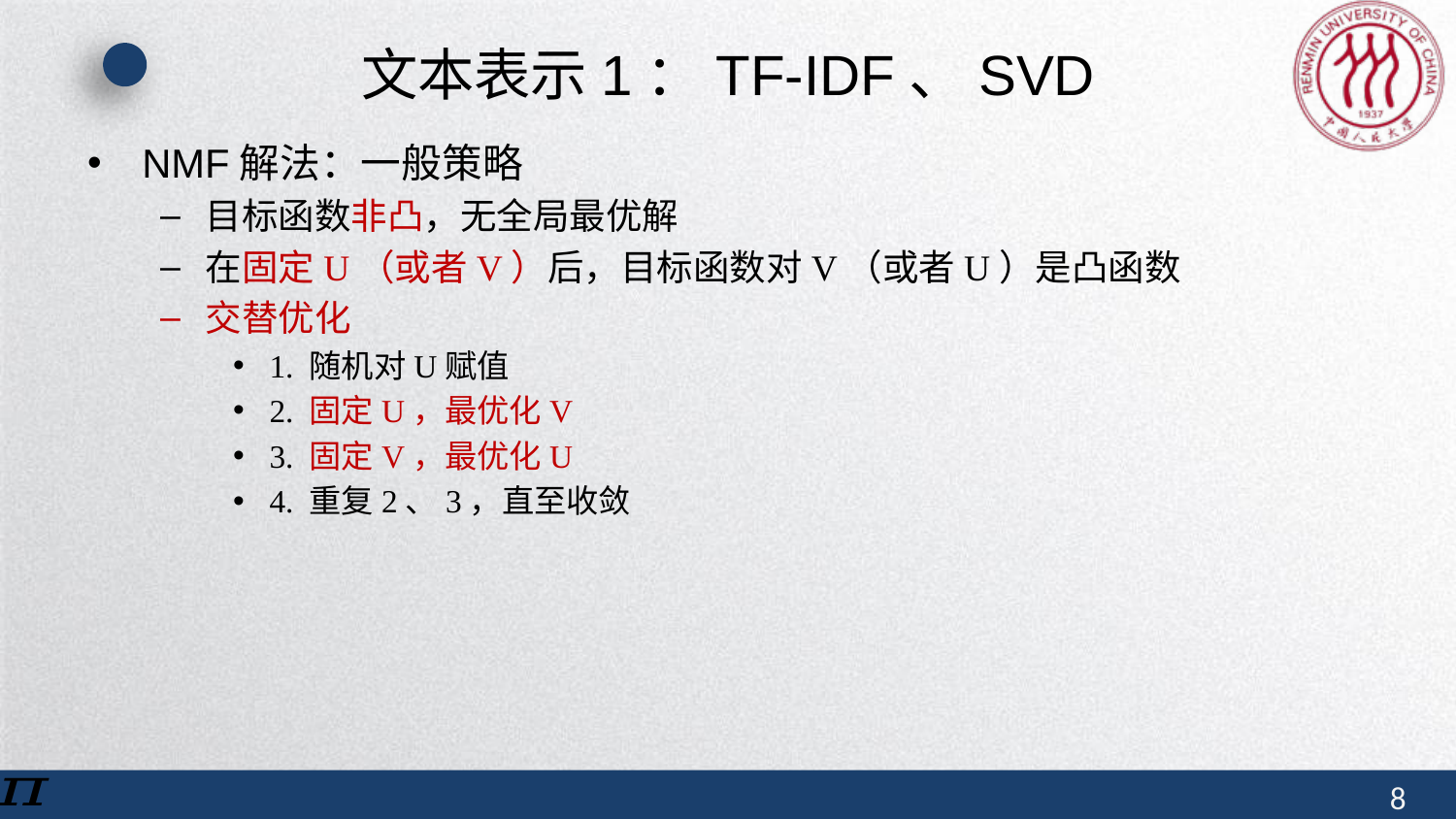

# 文本表示1：TF-IDF、SVD
NMF解法：一般策略
目标函数非凸，无全局最优解
在固定U（或者V）后，目标函数对V（或者U）是凸函数
交替优化
1. 随机对U赋值
2. 固定U，最优化V
3. 固定V，最优化U
4. 重复2、3，直至收敛